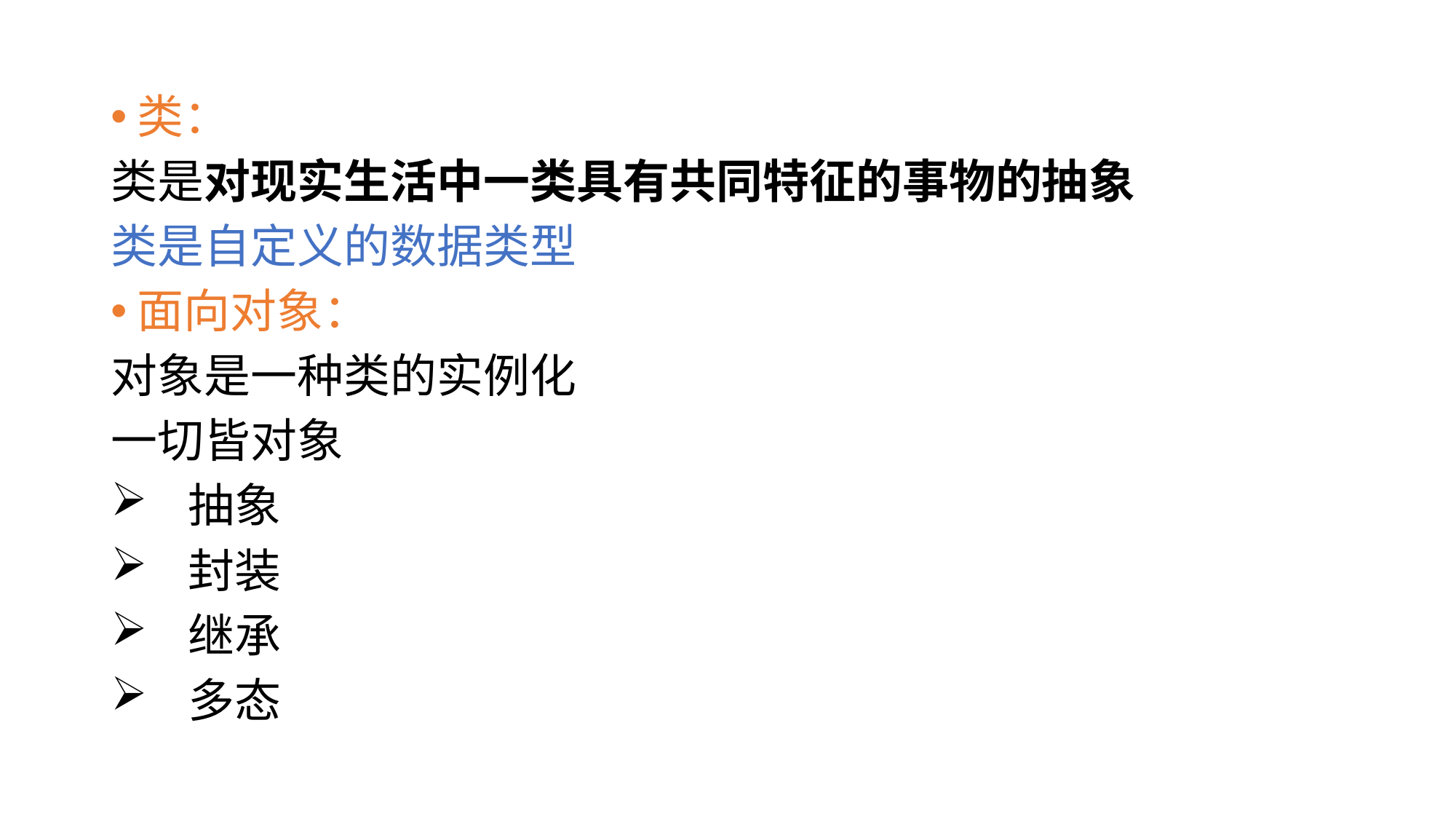

类：
类是对现实生活中一类具有共同特征的事物的抽象
类是自定义的数据类型
面向对象：
对象是一种类的实例化
一切皆对象
   抽象
   封装
   继承
   多态